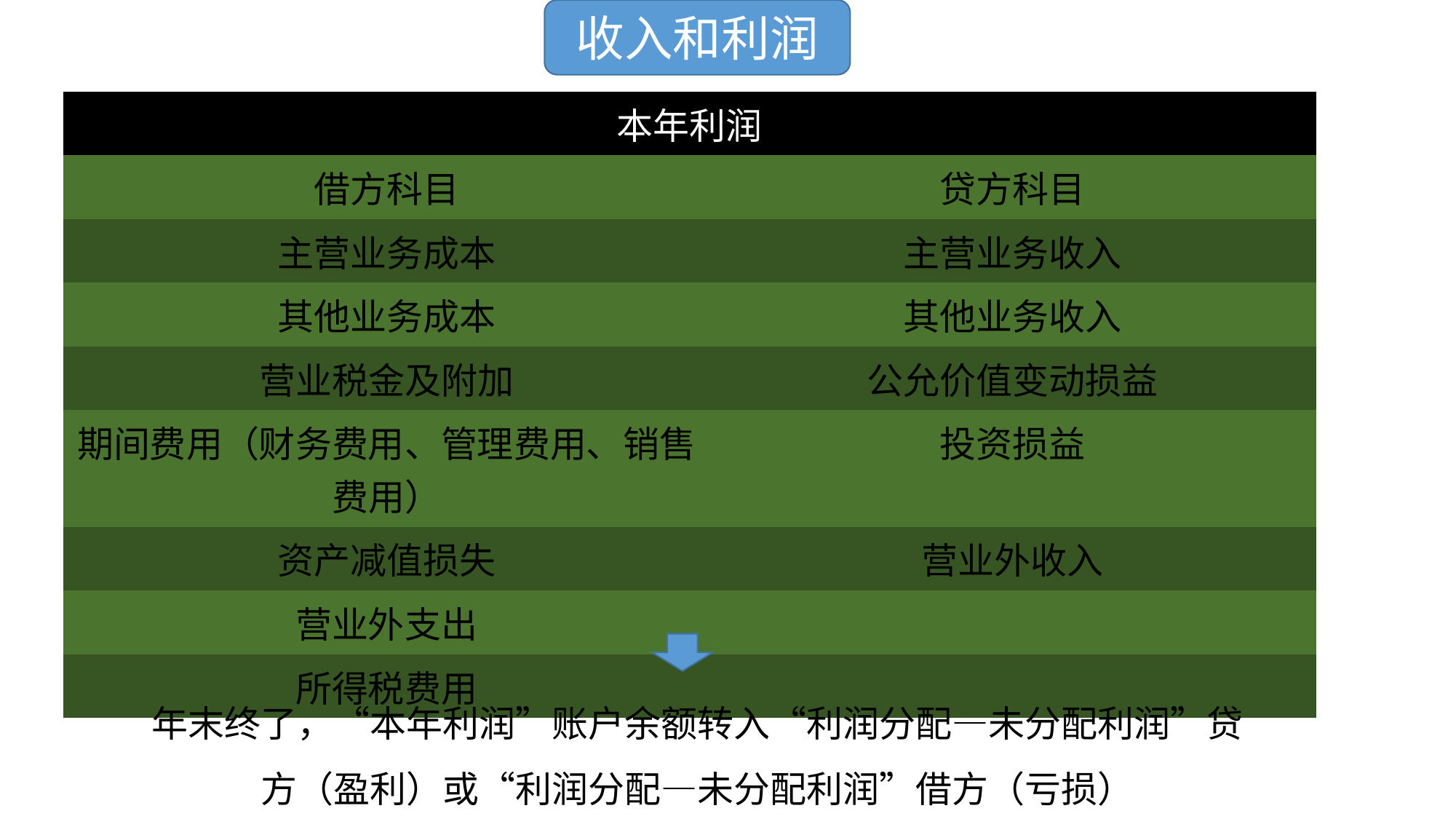

收入和利润
| 本年利润 |  |
| --- | --- |
| 借方科目 | 贷方科目 |
| 主营业务成本 | 主营业务收入 |
| 其他业务成本 | 其他业务收入 |
| 营业税金及附加 | 公允价值变动损益 |
| 期间费用（财务费用、管理费用、销售费用） | 投资损益 |
| 资产减值损失 | 营业外收入 |
| 营业外支出 |  |
| 所得税费用 |  |

年末终了，“本年利润”账户余额转入“利润分配—未分配利润”贷方（盈利）或“利润分配—未分配利润”借方（亏损）